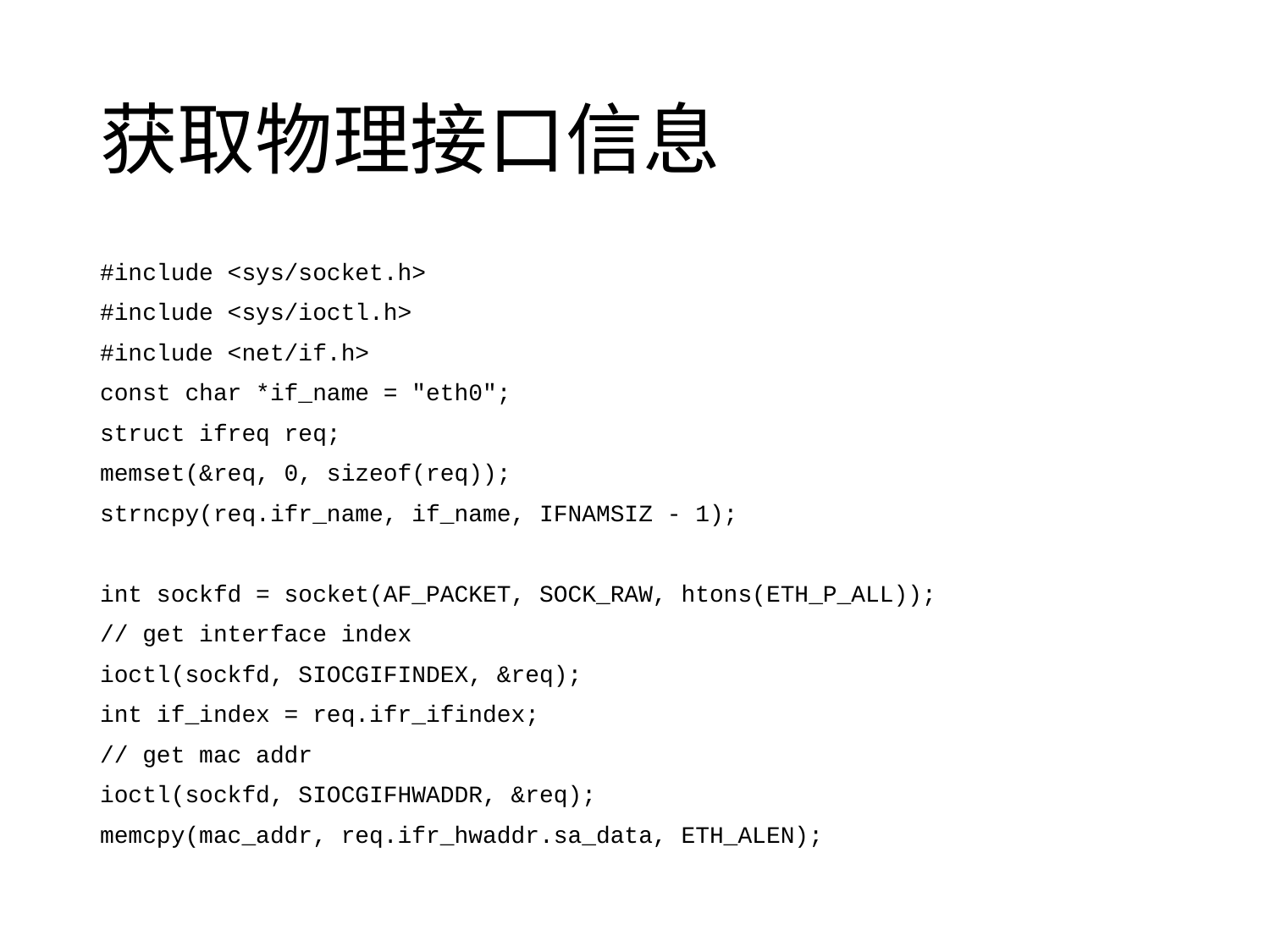

# 获取物理接口信息
#include <sys/socket.h>
#include <sys/ioctl.h>
#include <net/if.h>
const char *if_name = "eth0";
struct ifreq req;
memset(&req, 0, sizeof(req));
strncpy(req.ifr_name, if_name, IFNAMSIZ - 1);

int sockfd = socket(AF_PACKET, SOCK_RAW, htons(ETH_P_ALL));
// get interface index
ioctl(sockfd, SIOCGIFINDEX, &req);
int if_index = req.ifr_ifindex;
// get mac addr
ioctl(sockfd, SIOCGIFHWADDR, &req);
memcpy(mac_addr, req.ifr_hwaddr.sa_data, ETH_ALEN);